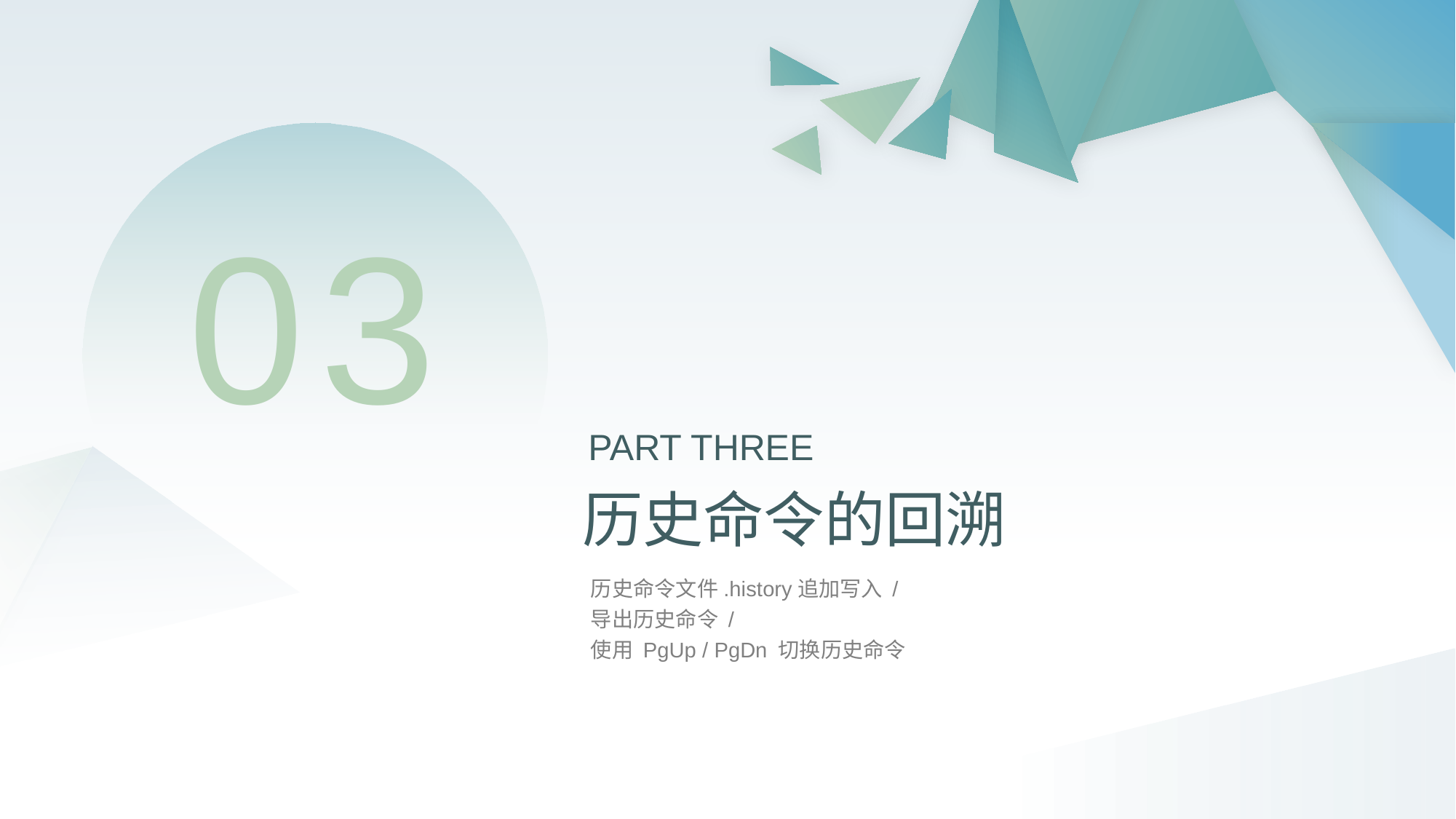

03

PART THREE
历史命令的回溯
历史命令文件.history追加写入 /
导出历史命令 /
使用 PgUp / PgDn 切换历史命令